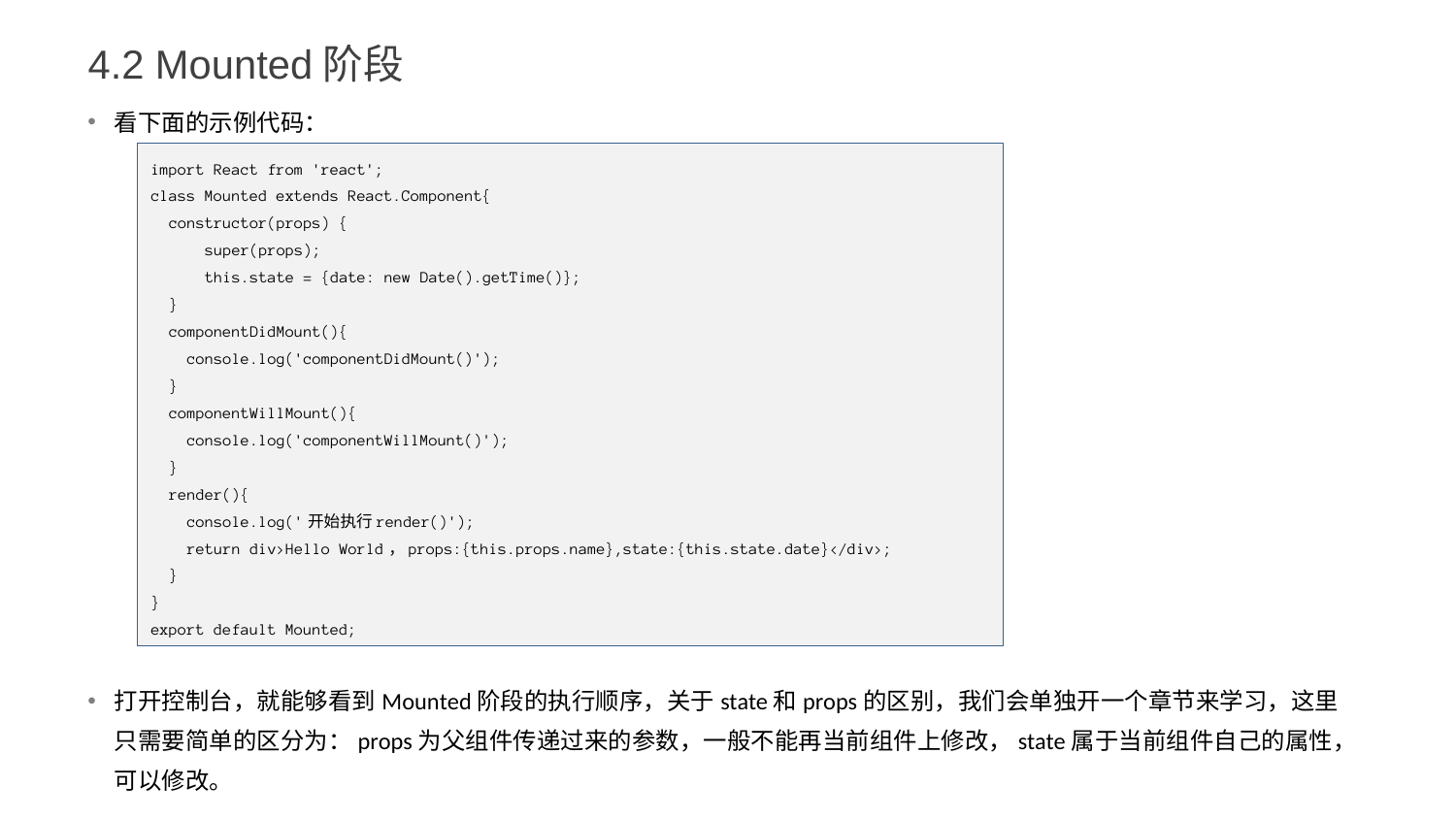

4.2 Mounted阶段
看下面的示例代码：

打开控制台，就能够看到Mounted阶段的执行顺序，关于state和props的区别，我们会单独开一个章节来学习，这里只需要简单的区分为：props为父组件传递过来的参数，一般不能再当前组件上修改，state属于当前组件自己的属性，可以修改。
import React from 'react';
class Mounted extends React.Component{
  constructor(props) {
      super(props);
      this.state = {date: new Date().getTime()};
  }
  componentDidMount(){
    console.log('componentDidMount()');
  }
  componentWillMount(){
    console.log('componentWillMount()');
  }
  render(){
    console.log('开始执行render()');
    return div>Hello World，props:{this.props.name},state:{this.state.date}</div>;
  }
}
export default Mounted;